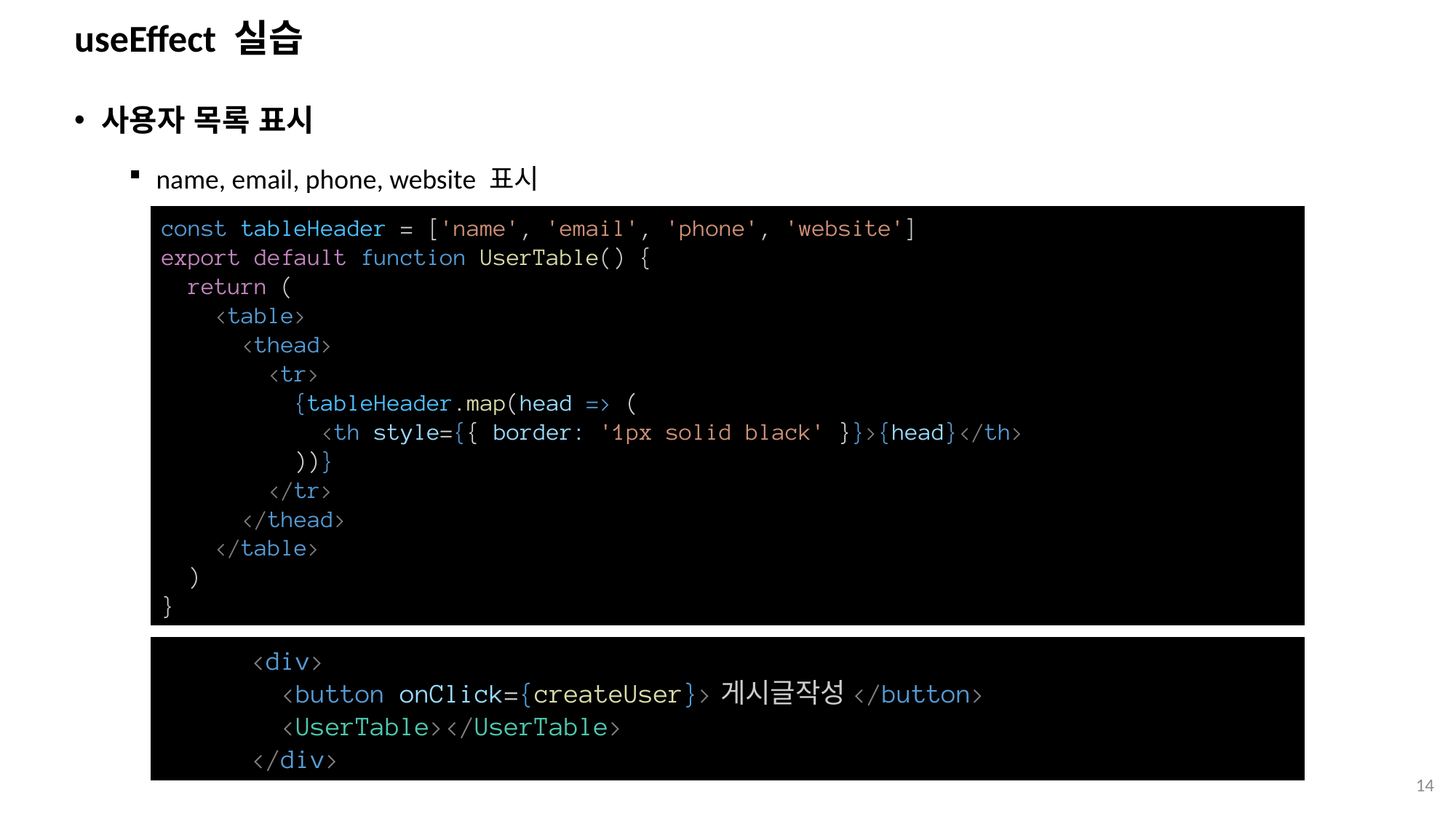

# useEffect 실습
사용자 목록 표시
name, email, phone, website 표시

const tableHeader = ['name', 'email', 'phone', 'website']
export default function UserTable() {
  return (
    <table>
      <thead>
        <tr>
          {tableHeader.map(head => (
            <th style={{ border: '1px solid black' }}>{head}</th>
          ))}
        </tr>
      </thead>
    </table>
  )
}
      <div>
        <button onClick={createUser}>게시글작성</button>
        <UserTable></UserTable>
      </div>
14